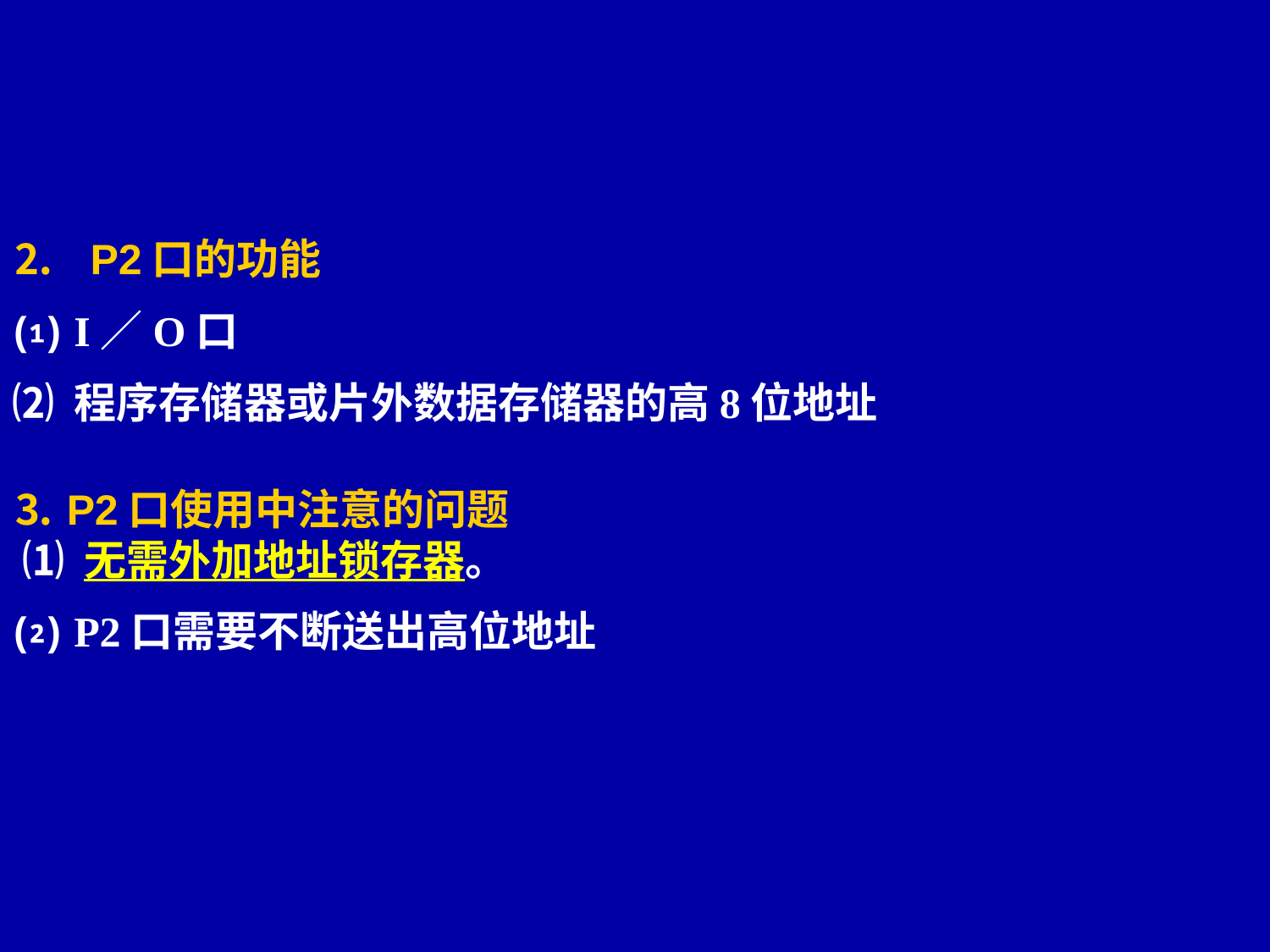

⒉   P2口的功能
⑴ I／O口
⑵ 程序存储器或片外数据存储器的高8位地址
⒊ P2口使用中注意的问题
 ⑴ 无需外加地址锁存器。
⑵ P2口需要不断送出高位地址